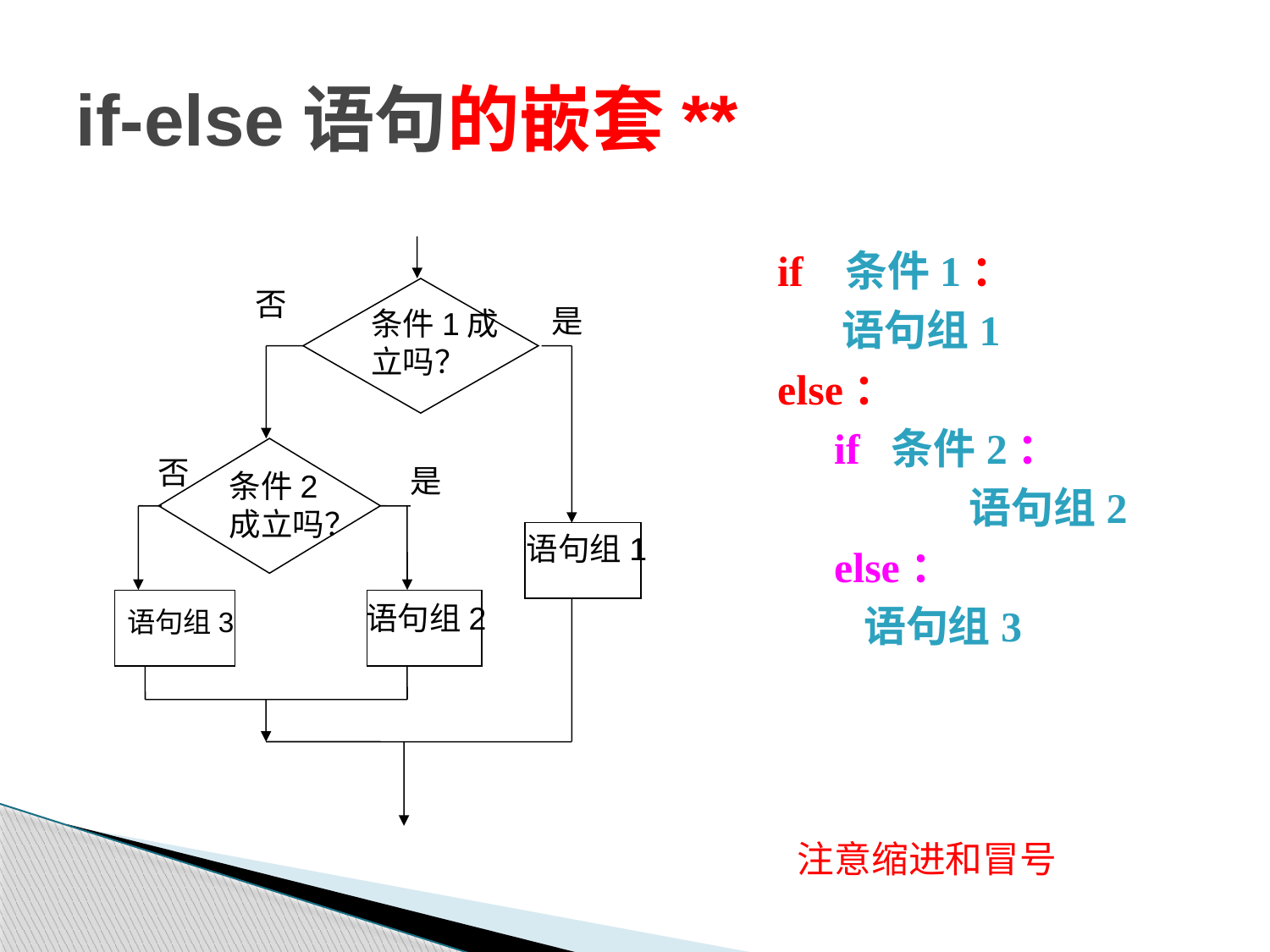

# if-else语句的嵌套**

否

是
条件1成立吗？

否
是
条件2成立吗？

语句组1

语句组2
语句组3

if   条件1：
	  语句组1
else：
	  if  条件2：
		  语句组2
	  else：
        语句组3
注意缩进和冒号